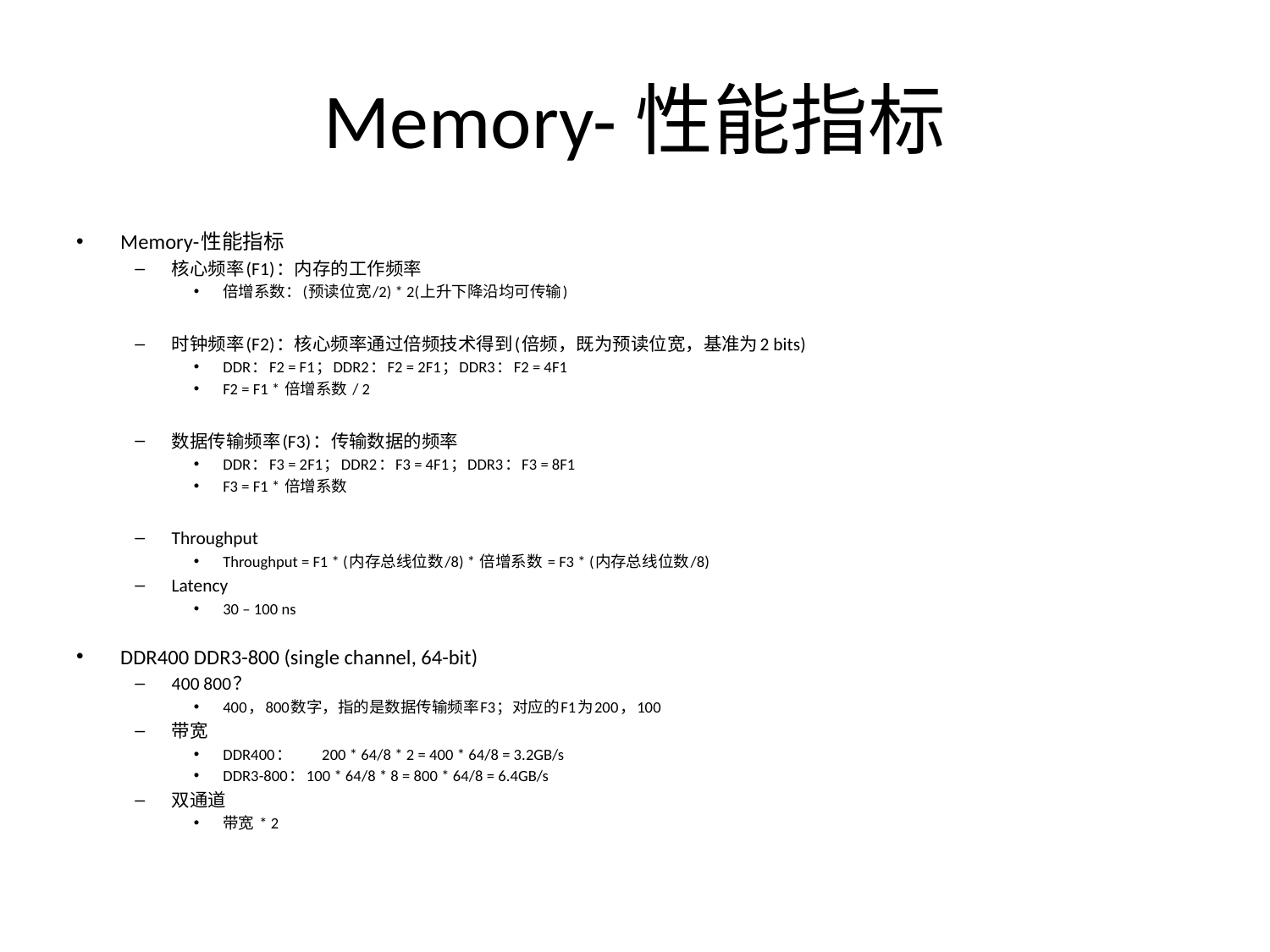

# Memory-性能指标
Memory-性能指标
核心频率(F1)：内存的工作频率
倍增系数：(预读位宽/2) * 2(上升下降沿均可传输)

时钟频率(F2)：核心频率通过倍频技术得到(倍频，既为预读位宽，基准为2 bits)
DDR：F2 = F1；DDR2：F2 = 2F1；DDR3：F2 = 4F1
F2 = F1 * 倍增系数 / 2

数据传输频率(F3)：传输数据的频率
DDR：F3 = 2F1；DDR2：F3 = 4F1；DDR3：F3 = 8F1
F3 = F1 * 倍增系数

Throughput
Throughput = F1 * (内存总线位数/8) * 倍增系数 = F3 * (内存总线位数/8)
Latency
30 – 100 ns

DDR400 DDR3-800 (single channel, 64-bit)
400 800？
400，800数字，指的是数据传输频率F3；对应的F1为200，100
带宽
DDR400：	 200 * 64/8 * 2 = 400 * 64/8 = 3.2GB/s
DDR3-800：100 * 64/8 * 8 = 800 * 64/8 = 6.4GB/s
双通道
带宽 * 2